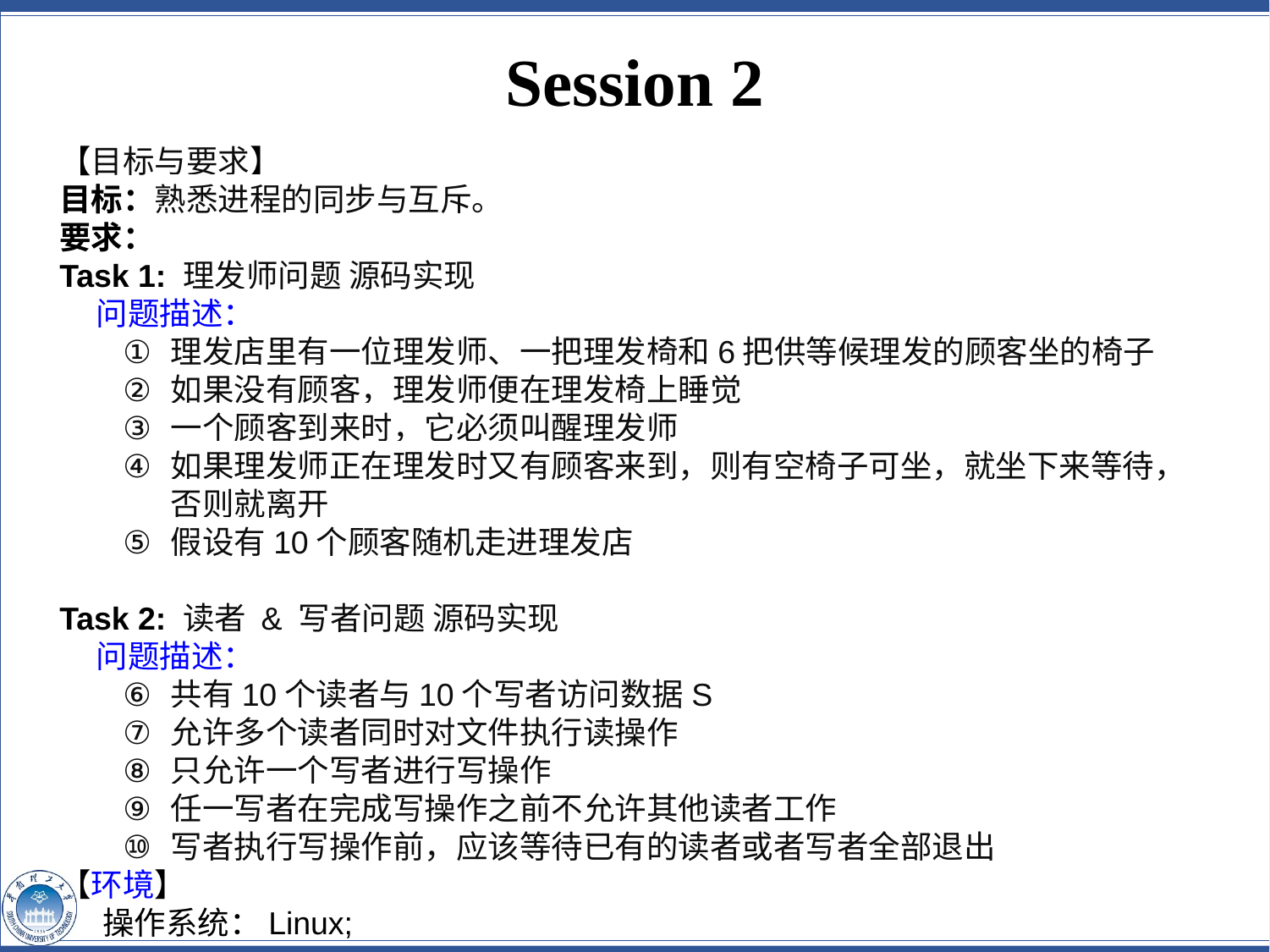

# Session 2
【目标与要求】
目标：熟悉进程的同步与互斥。
要求：
Task 1: 理发师问题 源码实现
    问题描述：
理发店里有一位理发师、一把理发椅和6把供等候理发的顾客坐的椅子
如果没有顾客，理发师便在理发椅上睡觉
一个顾客到来时，它必须叫醒理发师
如果理发师正在理发时又有顾客来到，则有空椅子可坐，就坐下来等待，否则就离开
假设有10个顾客随机走进理发店

Task 2: 读者 & 写者问题 源码实现
    问题描述：
共有10个读者与10个写者访问数据S
允许多个读者同时对文件执行读操作
只允许一个写者进行写操作
任一写者在完成写操作之前不允许其他读者工作
写者执行写操作前，应该等待已有的读者或者写者全部退出
【环境】
操作系统：Linux;